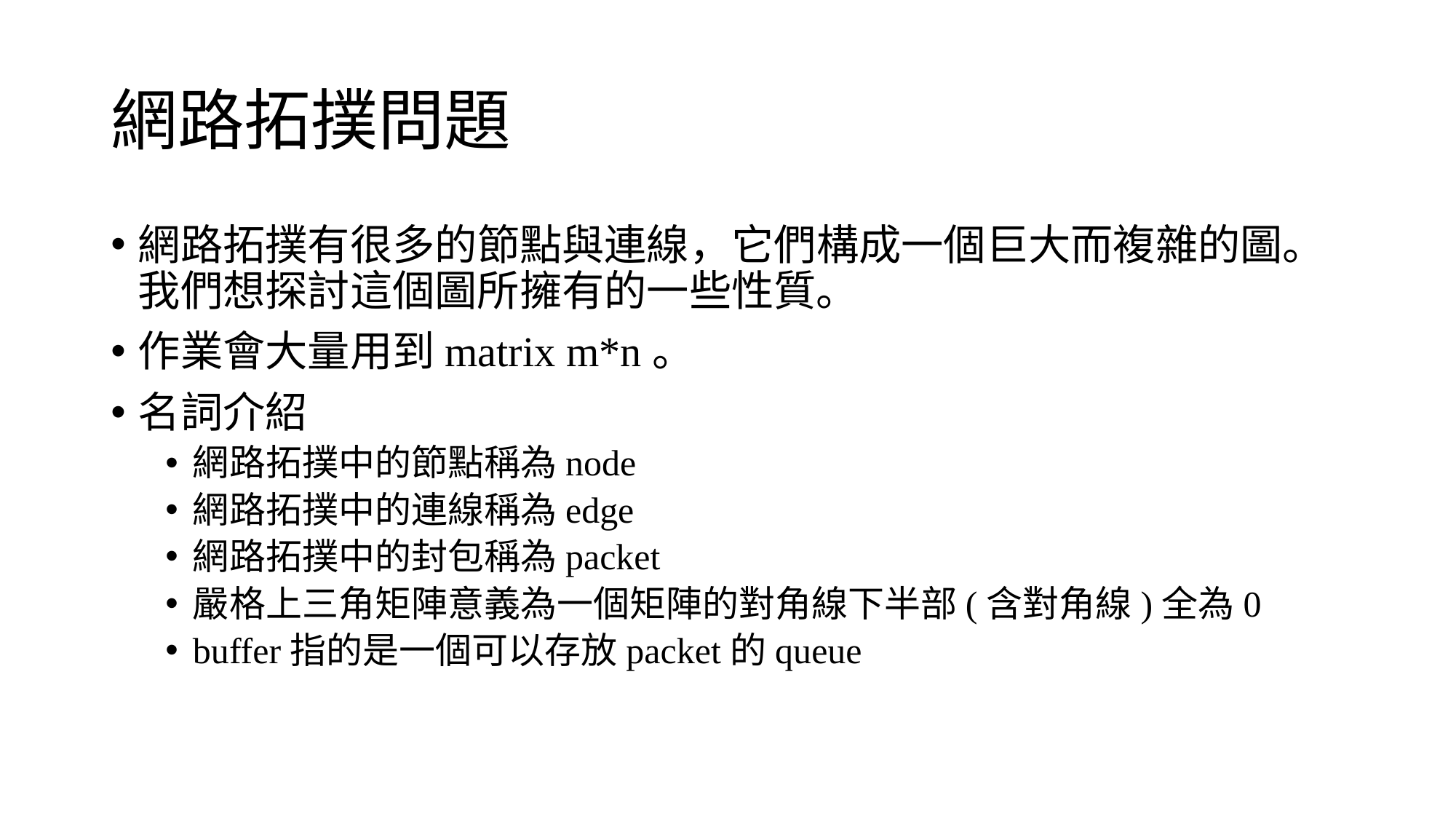

# 網路拓撲問題
網路拓撲有很多的節點與連線，它們構成一個巨大而複雜的圖。我們想探討這個圖所擁有的一些性質。
作業會大量用到matrix m*n。
名詞介紹
網路拓撲中的節點稱為node
網路拓撲中的連線稱為edge
網路拓撲中的封包稱為packet
嚴格上三角矩陣意義為一個矩陣的對角線下半部(含對角線)全為0
buffer指的是一個可以存放packet的queue